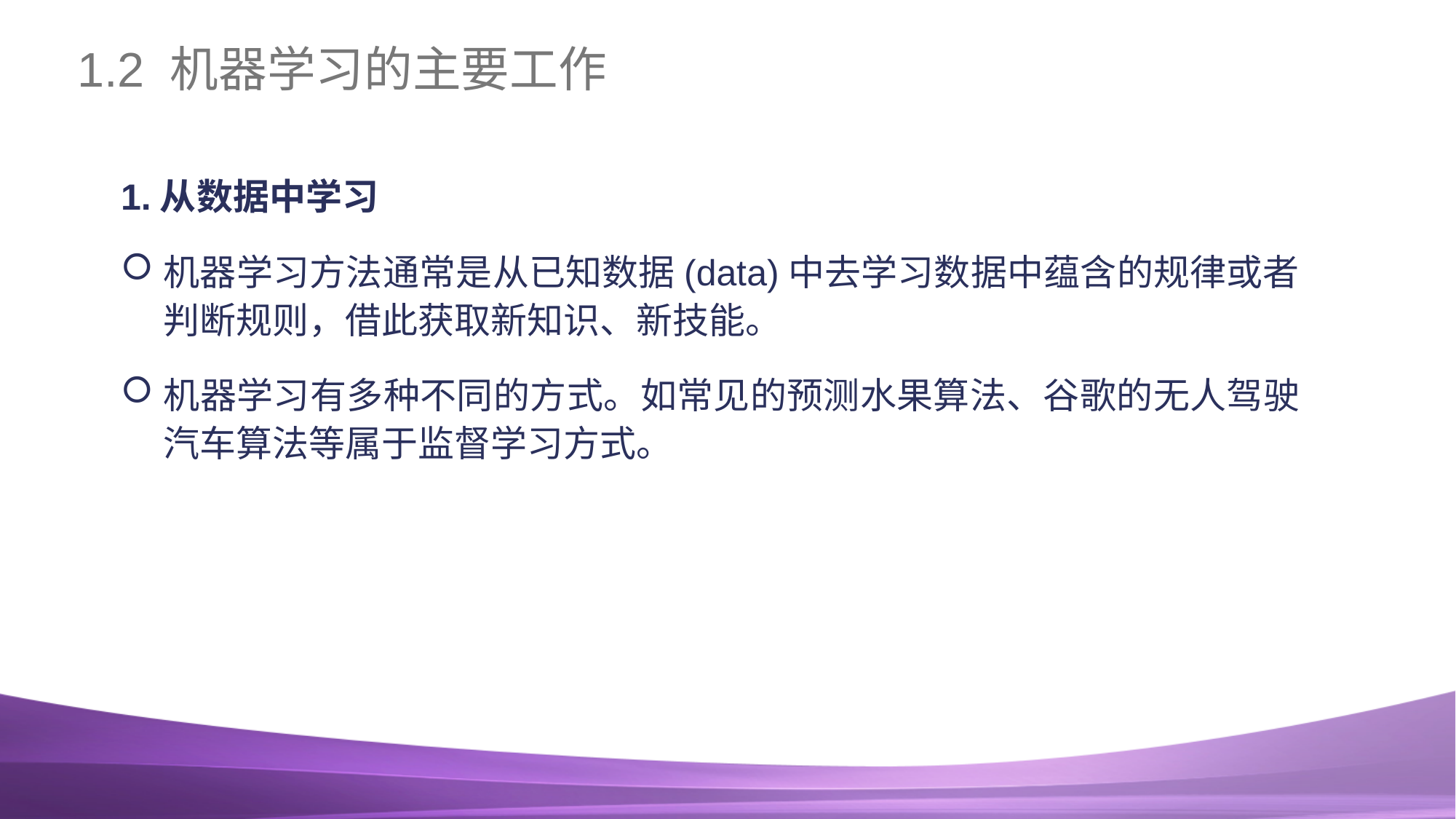

# 1.2 机器学习的主要工作
1.从数据中学习
机器学习方法通常是从已知数据(data)中去学习数据中蕴含的规律或者判断规则，借此获取新知识、新技能。
机器学习有多种不同的方式。如常见的预测水果算法、谷歌的无人驾驶汽车算法等属于监督学习方式。